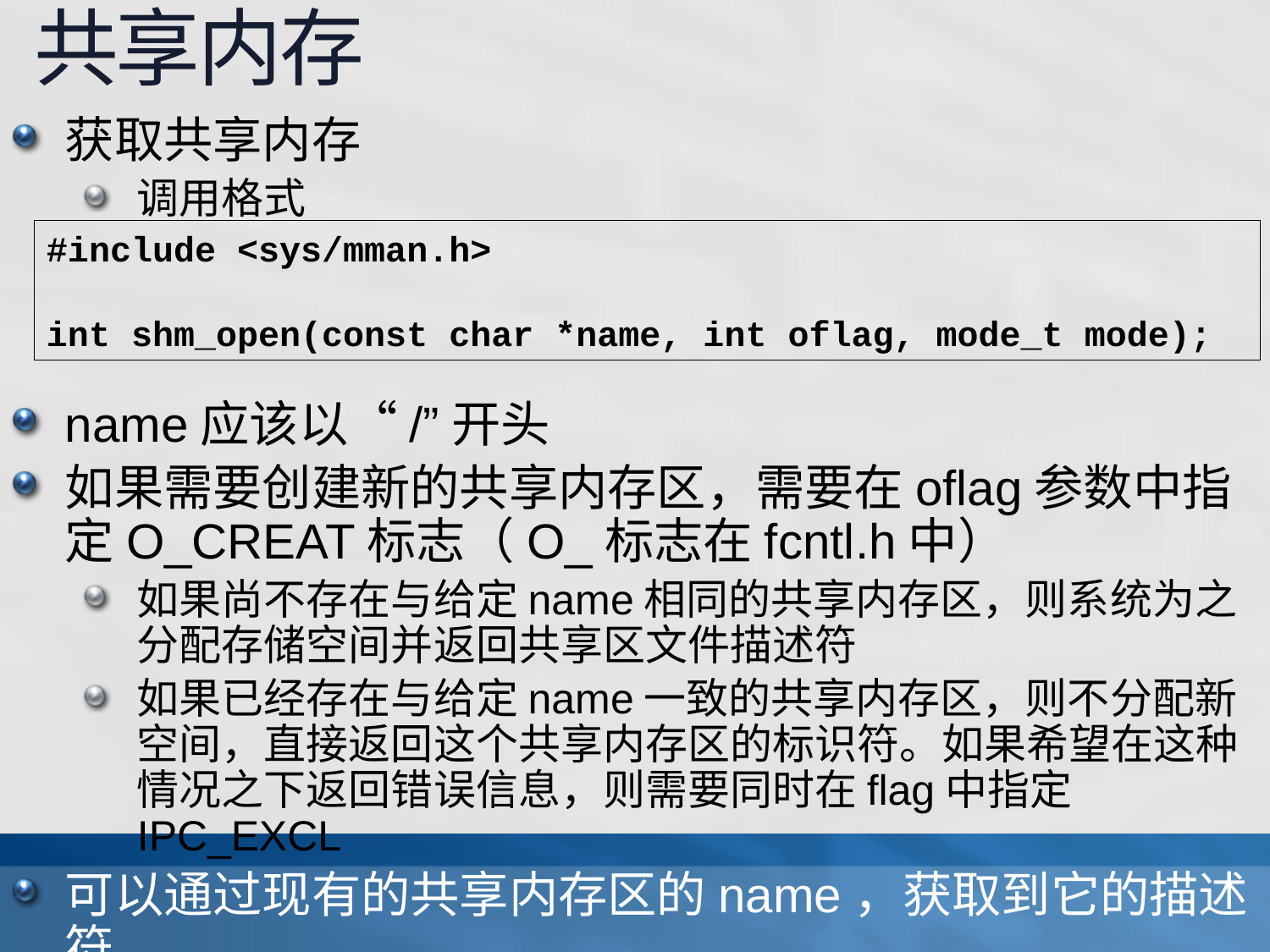

共享内存
获取共享内存
调用格式

name应该以“/”开头
如果需要创建新的共享内存区，需要在oflag参数中指定O_CREAT标志（O_标志在fcntl.h中）
如果尚不存在与给定name相同的共享内存区，则系统为之分配存储空间并返回共享区文件描述符
如果已经存在与给定name一致的共享内存区，则不分配新空间，直接返回这个共享内存区的标识符。如果希望在这种情况之下返回错误信息，则需要同时在flag中指定IPC_EXCL
可以通过现有的共享内存区的name，获取到它的描述符

#include <sys/mman.h>

int shm_open(const char *name, int oflag, mode_t mode);